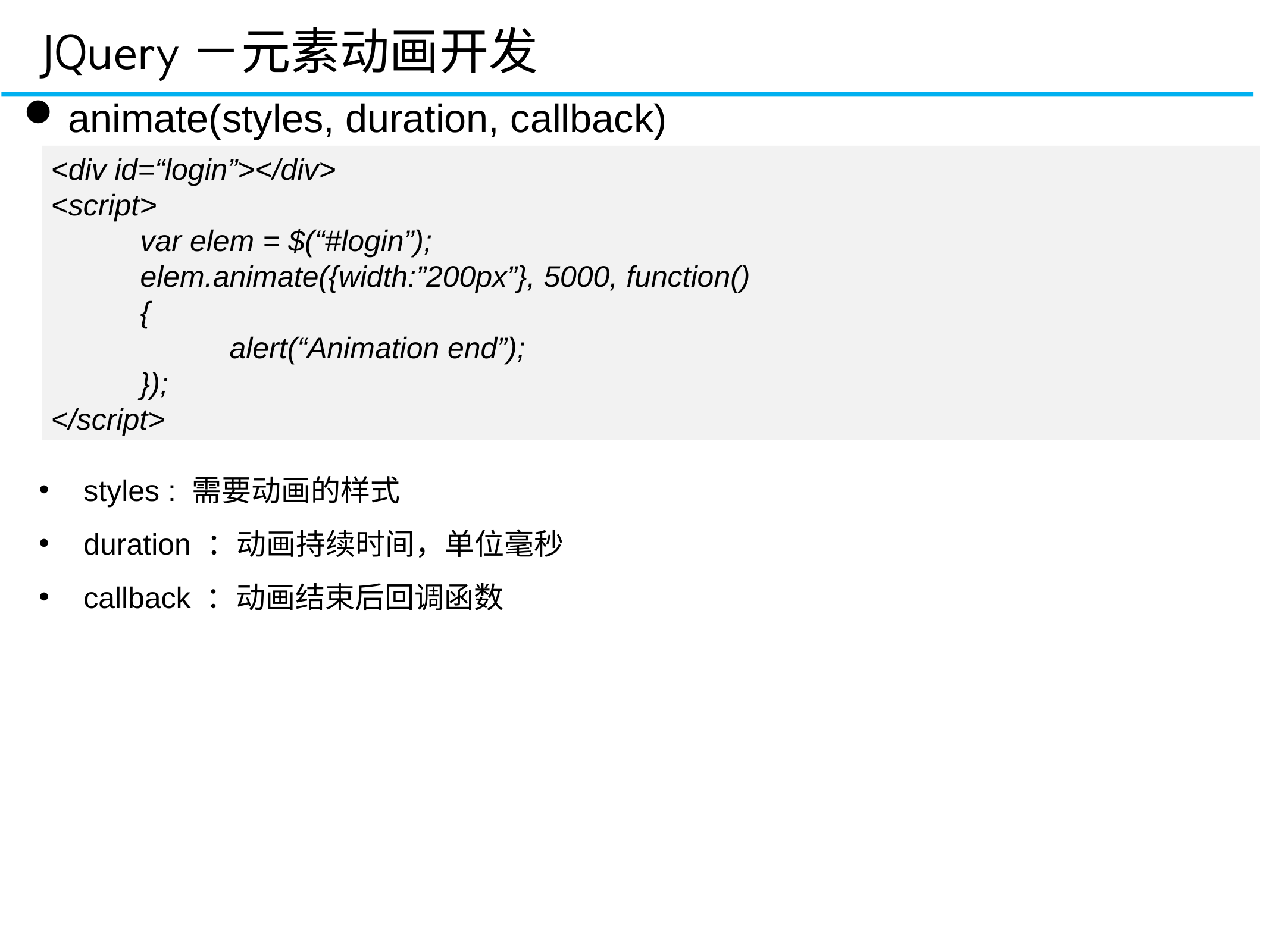

JQuery－元素动画开发
animate(styles, duration, callback)

<div id=“login”></div>
<script>
	var elem = $(“#login”);
	elem.animate({width:”200px”}, 5000, function()
	{
		alert(“Animation end”);
	});
</script>
styles : 需要动画的样式
duration ：动画持续时间，单位毫秒
callback ：动画结束后回调函数